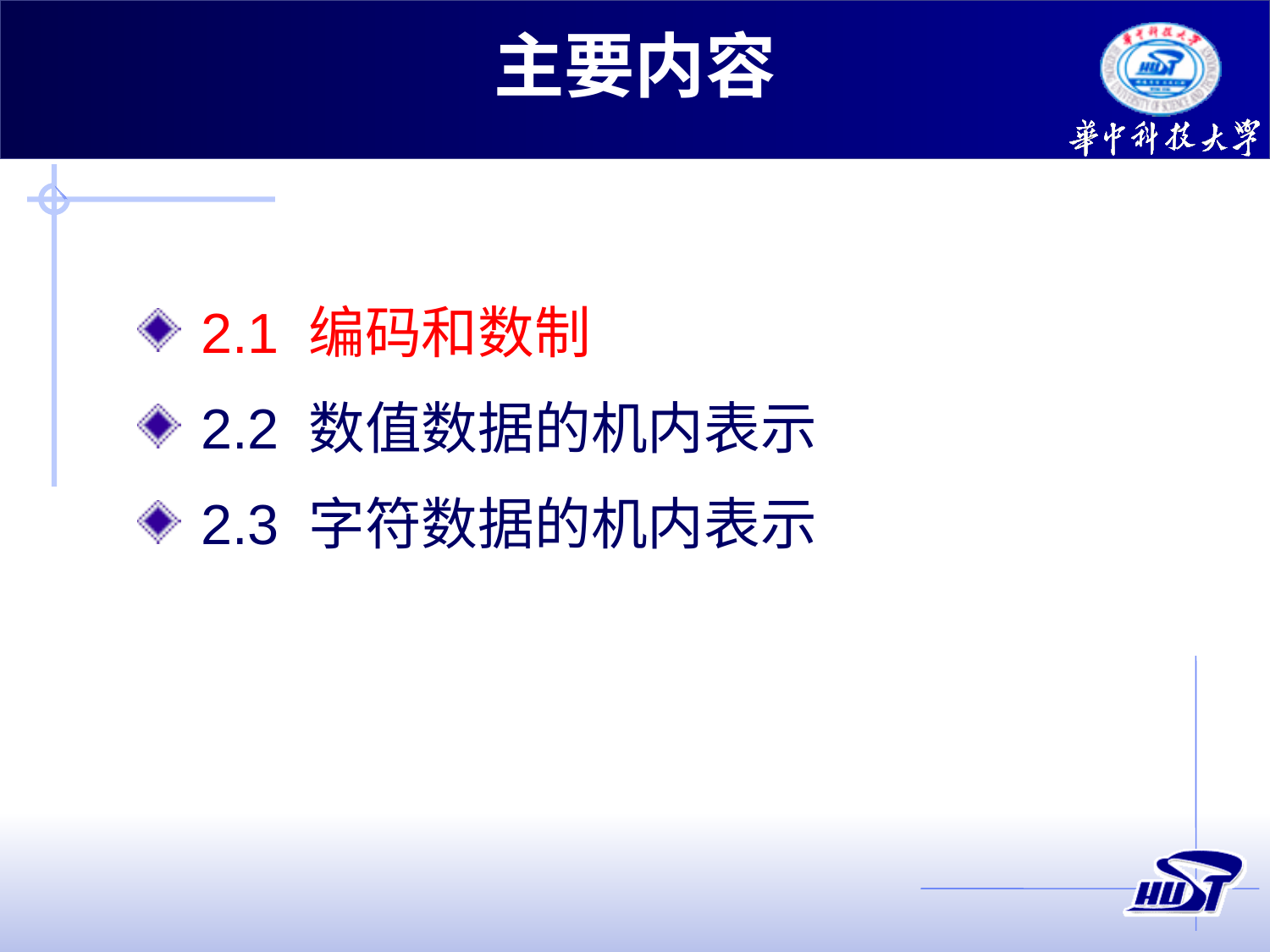

主要内容
 2.1 编码和数制
 2.2 数值数据的机内表示
 2.3 字符数据的机内表示